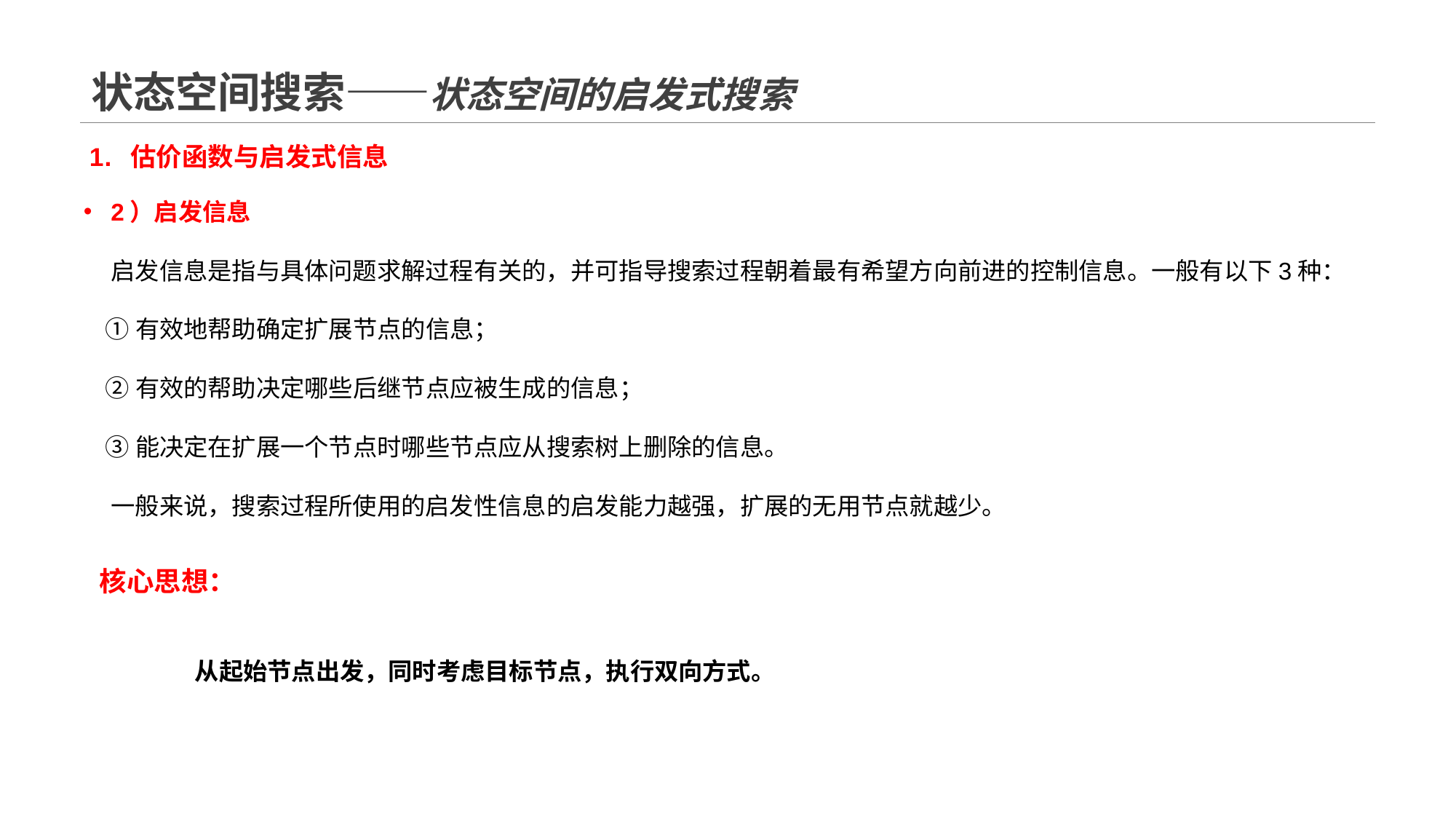

# 状态空间搜索——状态空间的启发式搜索
估价函数与启发式信息
2）启发信息
    启发信息是指与具体问题求解过程有关的，并可指导搜索过程朝着最有希望方向前进的控制信息。一般有以下3种：
    ①有效地帮助确定扩展节点的信息；
    ②有效的帮助决定哪些后继节点应被生成的信息；
    ③能决定在扩展一个节点时哪些节点应从搜索树上删除的信息。
    一般来说，搜索过程所使用的启发性信息的启发能力越强，扩展的无用节点就越少。

核心思想：
从起始节点出发，同时考虑目标节点，执行双向方式。